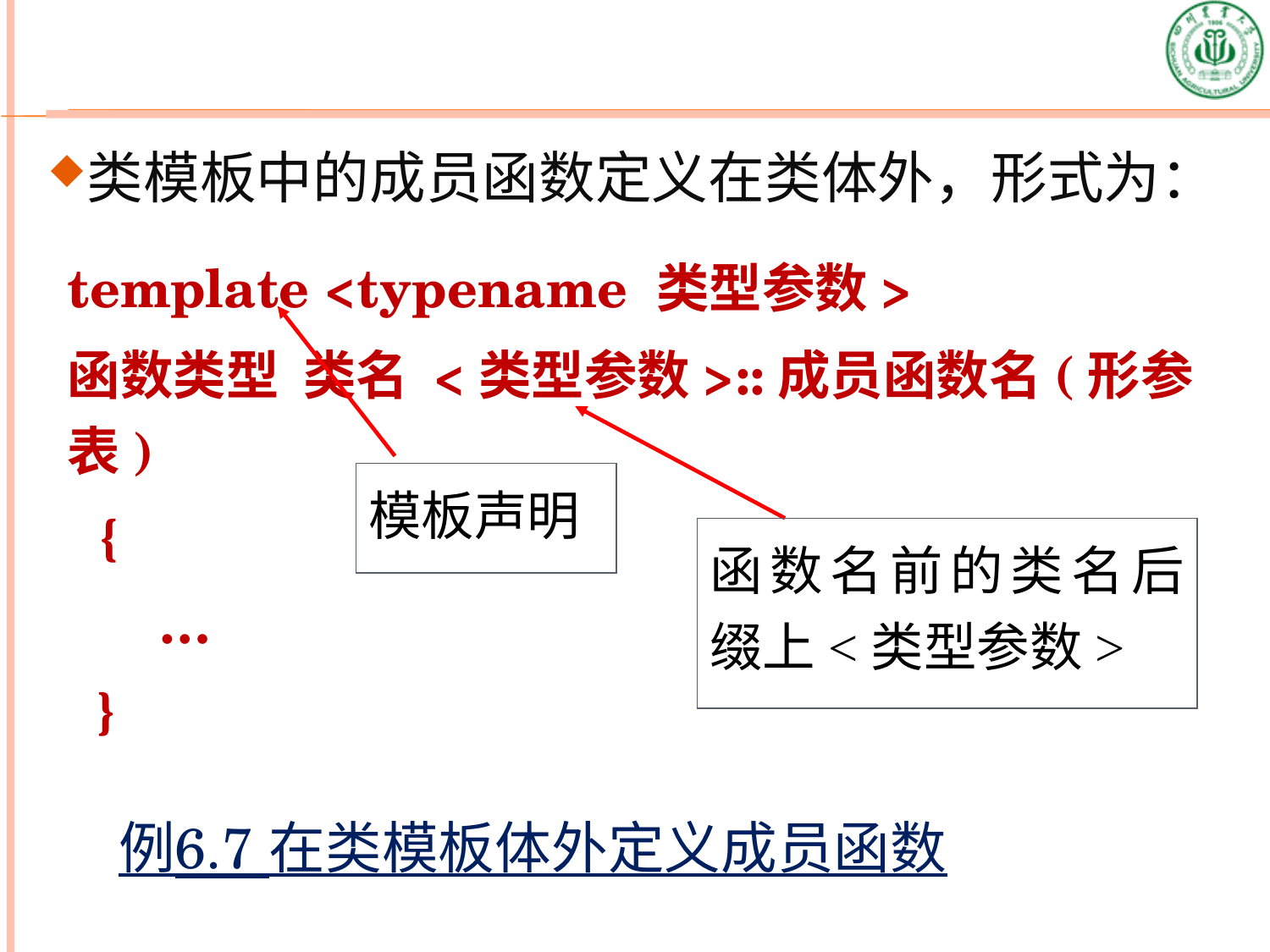

类模板中的成员函数定义在类体外，形式为：

template <typename 类型参数>
函数类型  类名 <类型参数>::成员函数名(形参表)
  {
      …
  }

模板声明
函数名前的类名后缀上<类型参数>
例6.7 在类模板体外定义成员函数